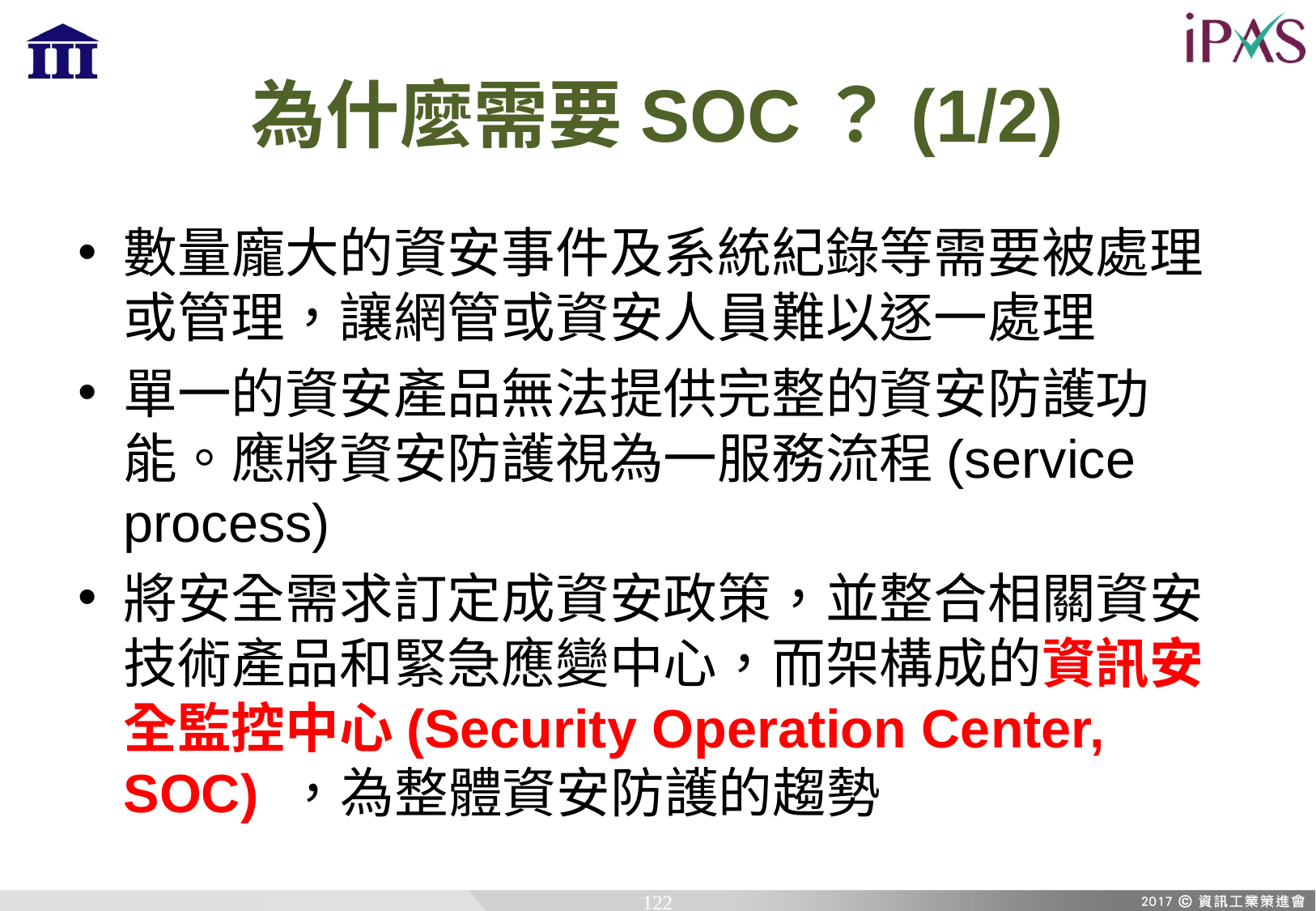

# 為什麼需要SOC？(1/2)
數量龐大的資安事件及系統紀錄等需要被處理或管理，讓網管或資安人員難以逐一處理
單一的資安產品無法提供完整的資安防護功能。應將資安防護視為一服務流程(service process)
將安全需求訂定成資安政策，並整合相關資安技術產品和緊急應變中心，而架構成的資訊安全監控中心(Security Operation Center, SOC) ，為整體資安防護的趨勢
122